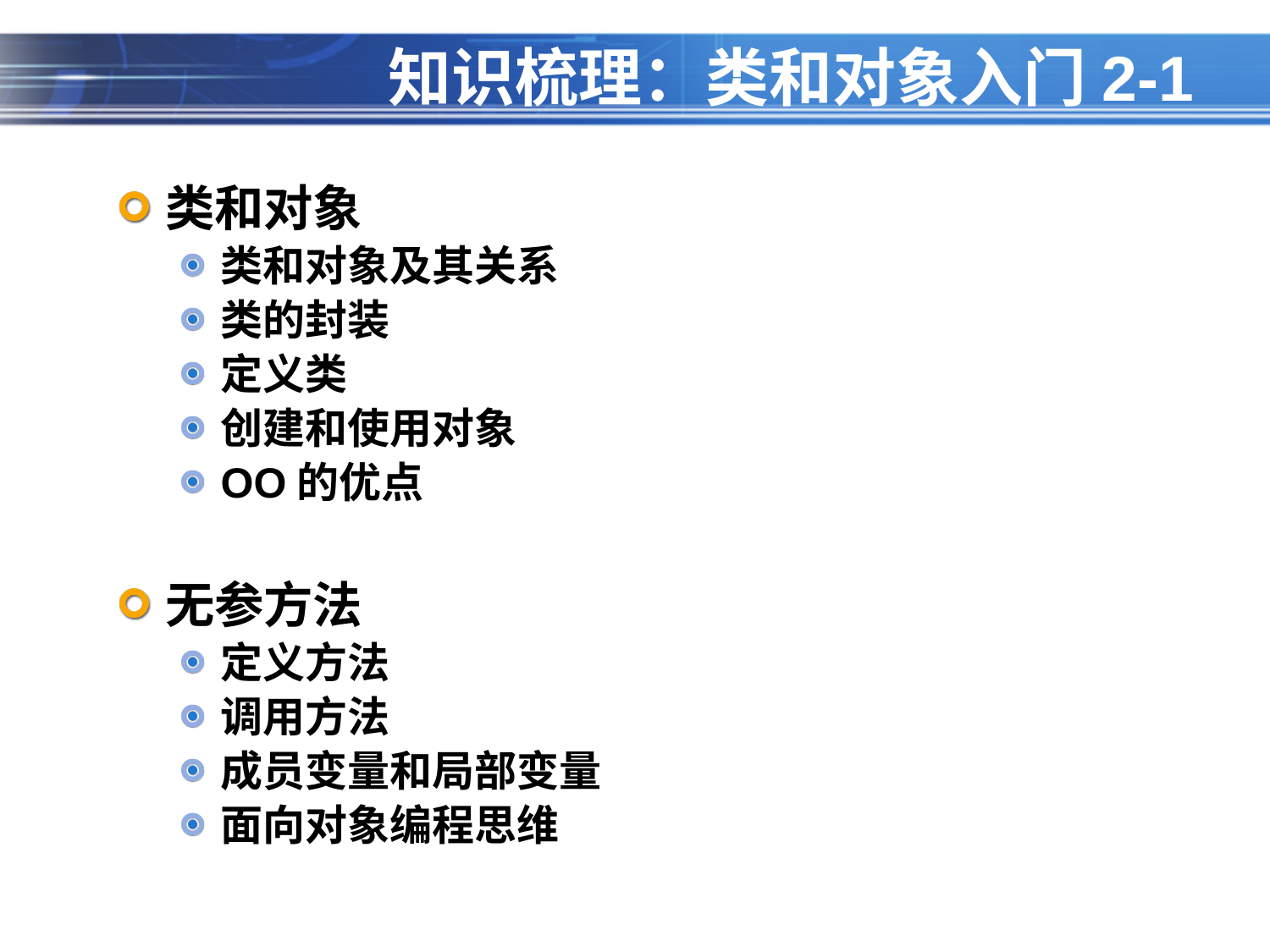

# 知识梳理：类和对象入门2-1
类和对象
类和对象及其关系
类的封装
定义类
创建和使用对象
OO的优点

无参方法
定义方法
调用方法
成员变量和局部变量
面向对象编程思维